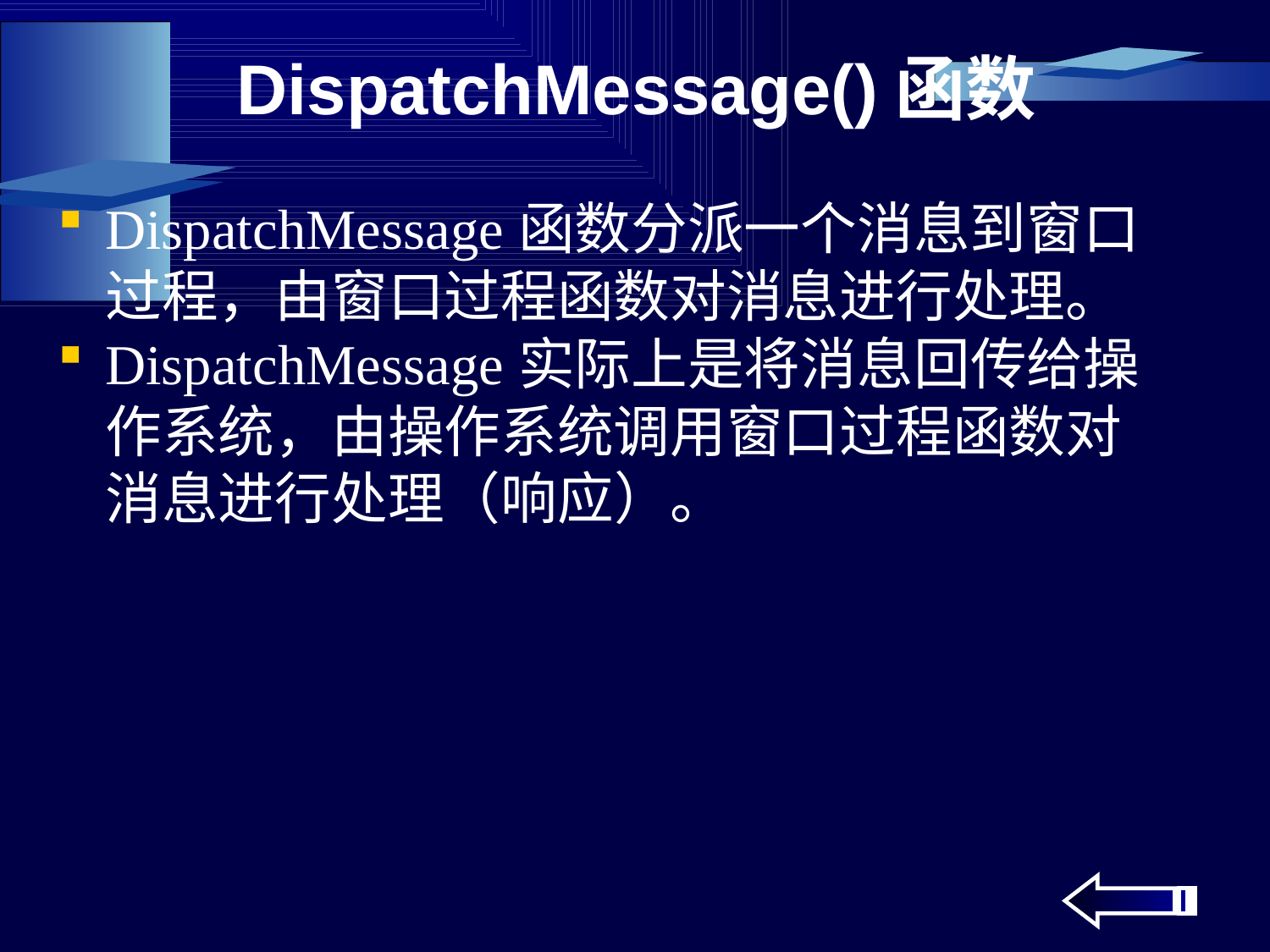

# DispatchMessage()函数
DispatchMessage函数分派一个消息到窗口过程，由窗口过程函数对消息进行处理。
DispatchMessage实际上是将消息回传给操作系统，由操作系统调用窗口过程函数对消息进行处理（响应）。